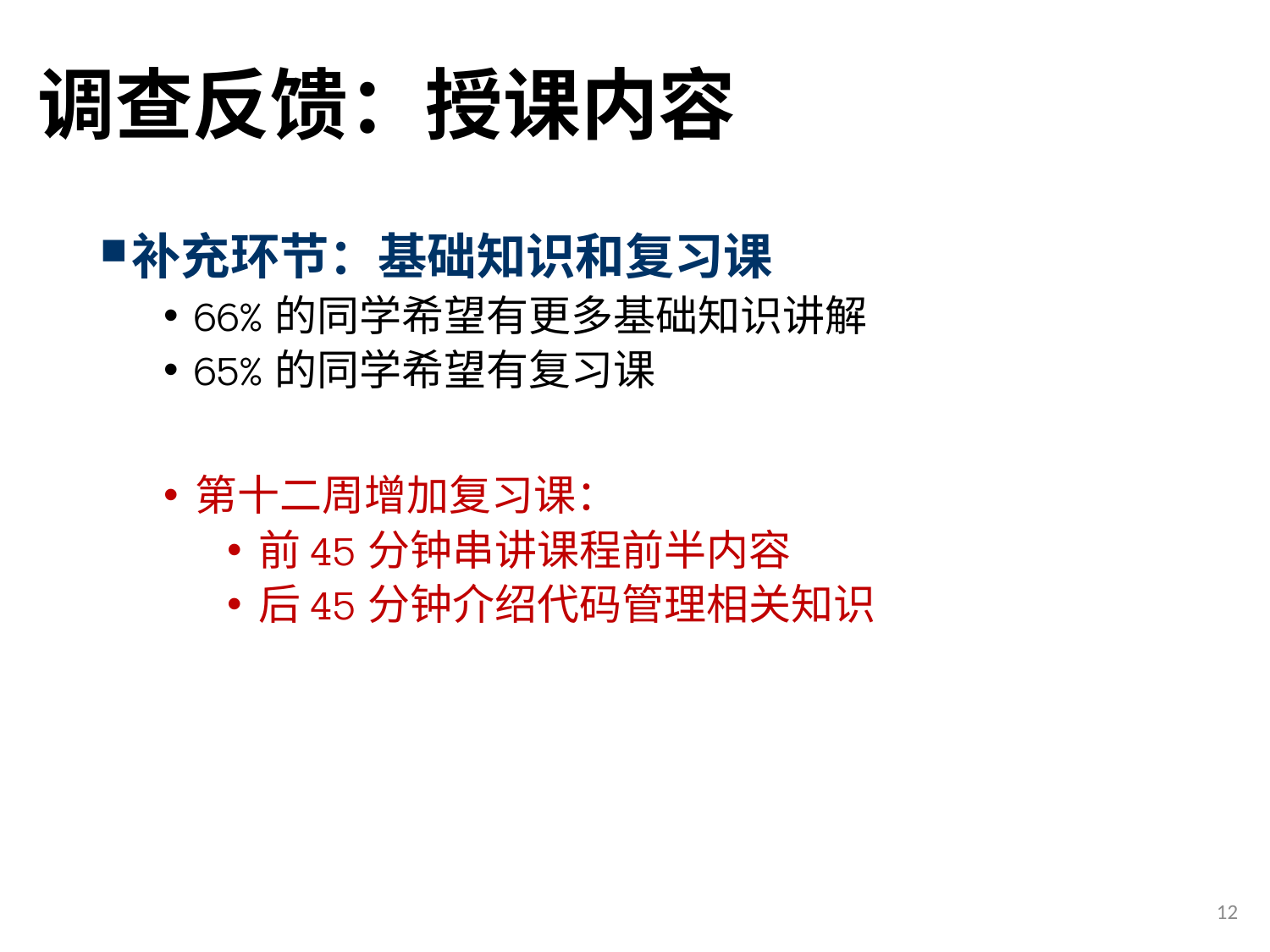

# 调查反馈：授课内容
补充环节：基础知识和复习课
66%的同学希望有更多基础知识讲解
65%的同学希望有复习课

第十二周增加复习课：
前45分钟串讲课程前半内容
后45分钟介绍代码管理相关知识

12